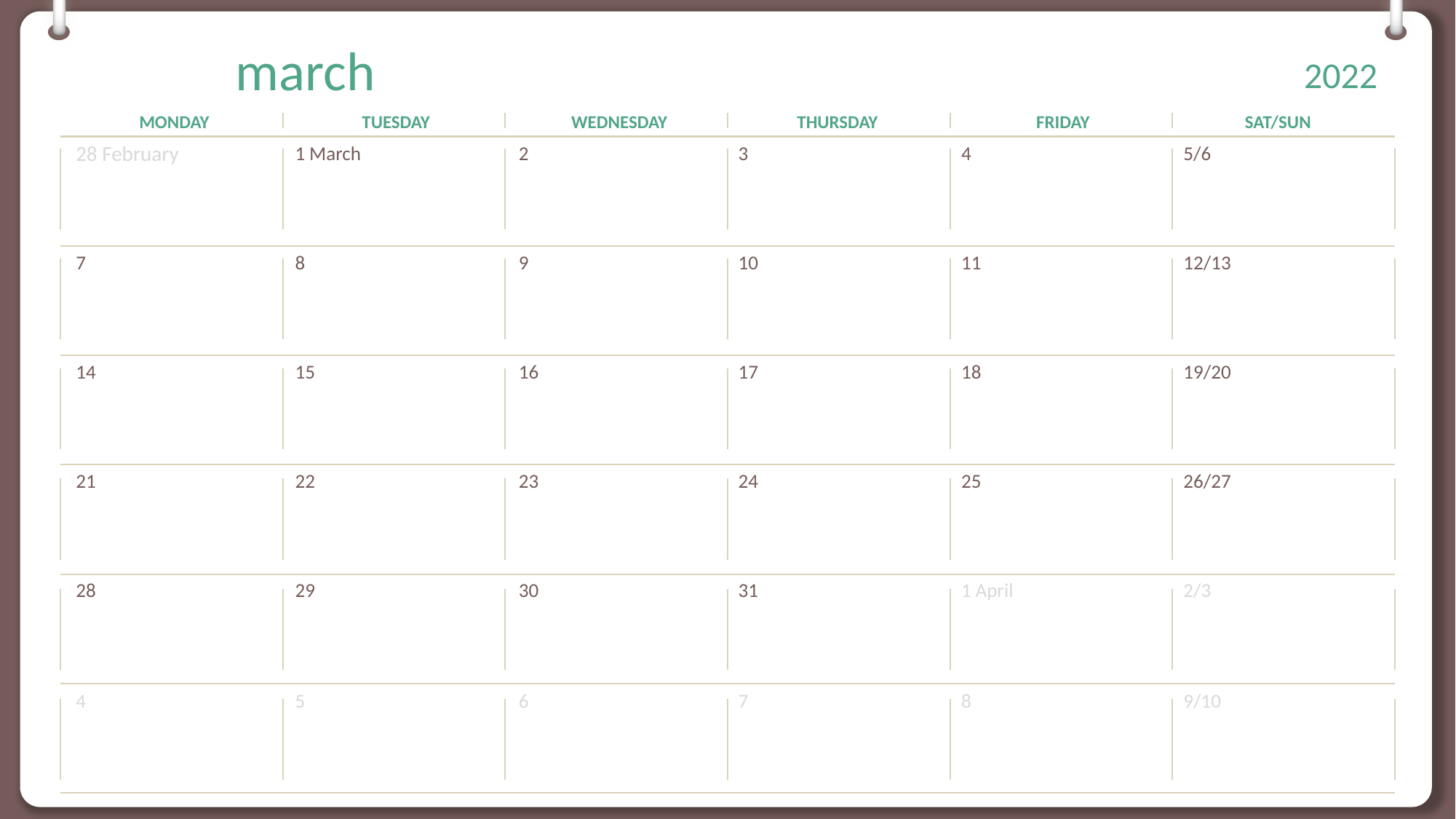

# march

多言語

多言語

多言語

多言語
画面共通化

画面共通化

画面共通化

画面共通化

13:画面共通化

お祝い基本設計

お祝い基本設計

お祝い基本設計

お祝い詳細設計

お祝い詳細設計

データベース構築

データベース構築